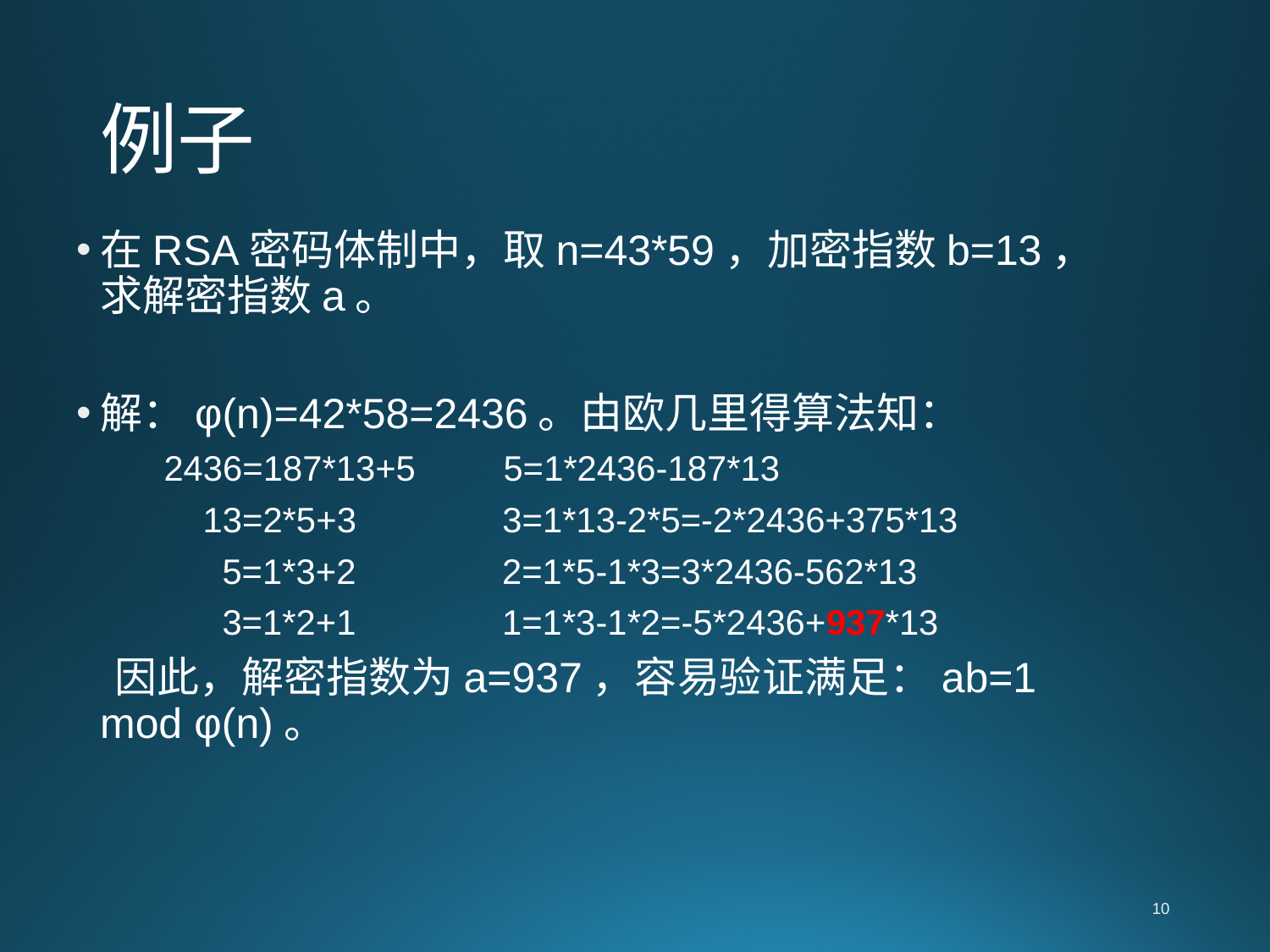

# 例子
在RSA密码体制中，取n=43*59，加密指数b=13，求解密指数a。

解：φ(n)=42*58=2436。由欧几里得算法知：
         2436=187*13+5         5=1*2436-187*13
             13=2*5+3               3=1*13-2*5=-2*2436+375*13
               5=1*3+2               2=1*5-1*3=3*2436-562*13
               3=1*2+1               1=1*3-1*2=-5*2436+937*13
   因此，解密指数为a=937，容易验证满足：ab=1 mod φ(n)。

10